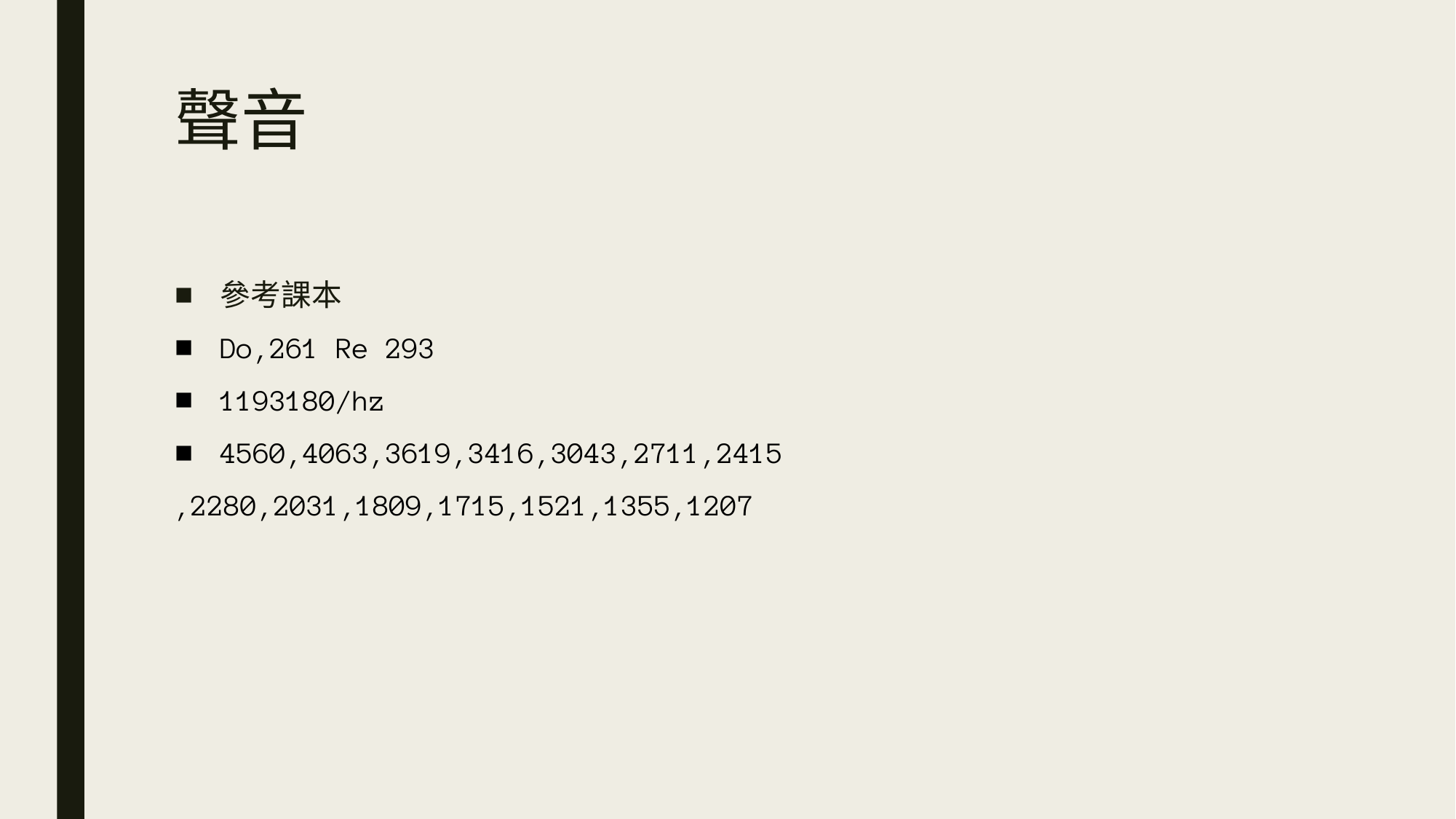

# 聲音
參考課本
Do,261 Re 293
1193180/hz
4560,4063,3619,3416,3043,2711,2415
,2280,2031,1809,1715,1521,1355,1207